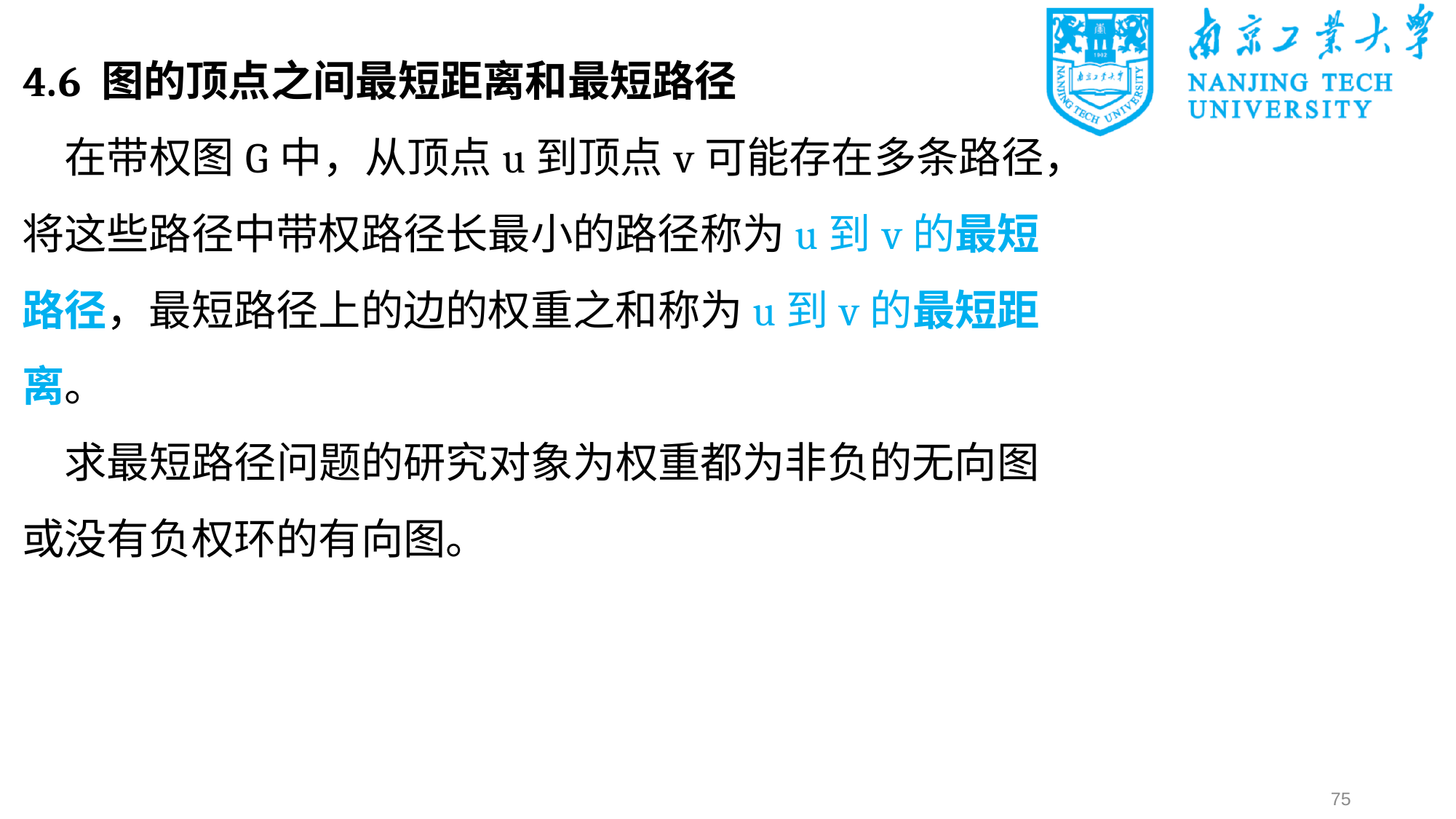

4.6 图的顶点之间最短距离和最短路径
在带权图G中，从顶点u到顶点v可能存在多条路径，将这些路径中带权路径长最小的路径称为u到v的最短路径，最短路径上的边的权重之和称为u到v的最短距离。
求最短路径问题的研究对象为权重都为非负的无向图或没有负权环的有向图。

75